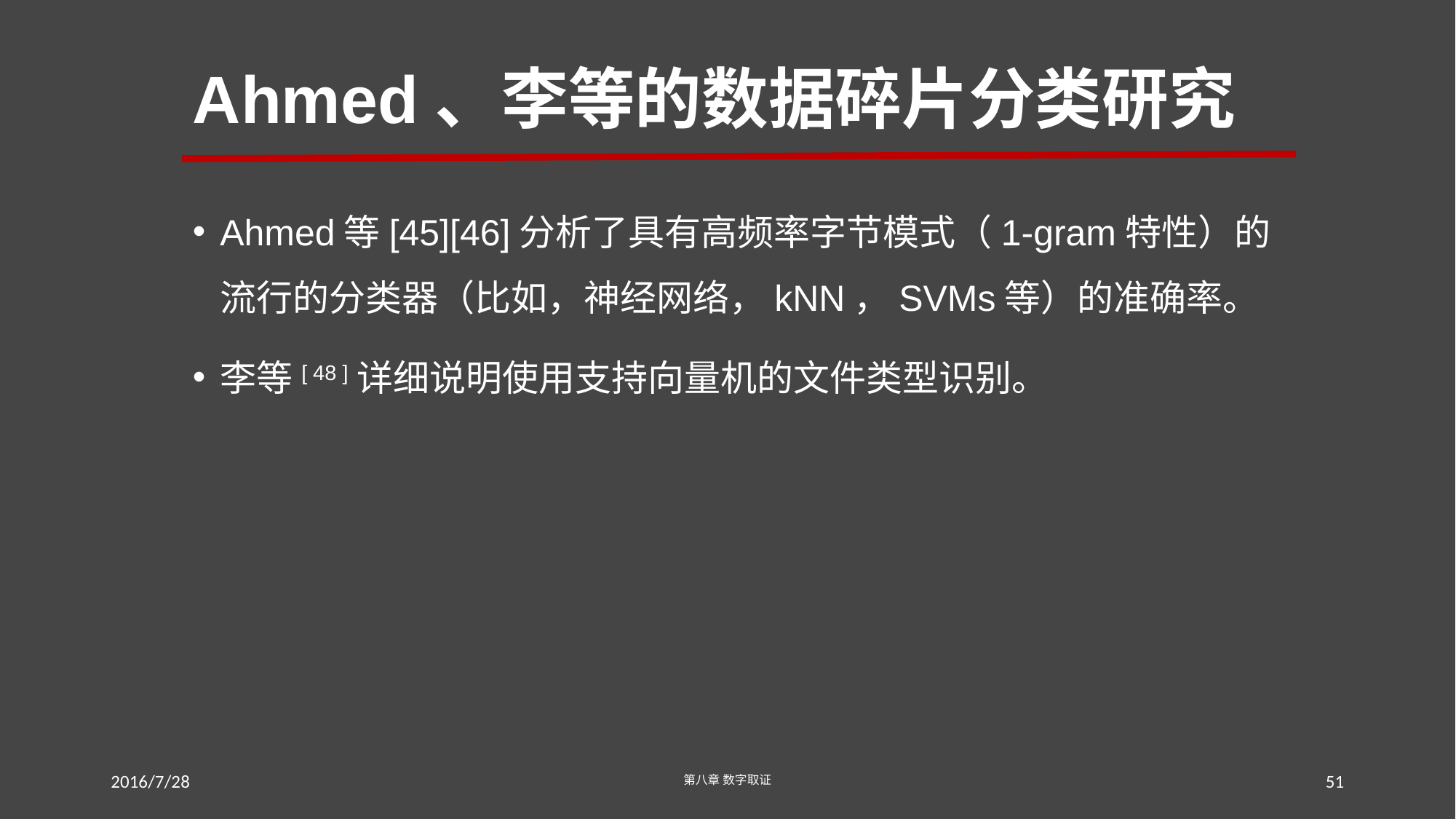

# Ahmed、李等的数据碎片分类研究
Ahmed等[45][46]分析了具有高频率字节模式（1-gram特性）的流行的分类器（比如，神经网络，kNN，SVMs等）的准确率。
李等[ 48 ]详细说明使用支持向量机的文件类型识别。
2016/7/28
第八章 数字取证
51